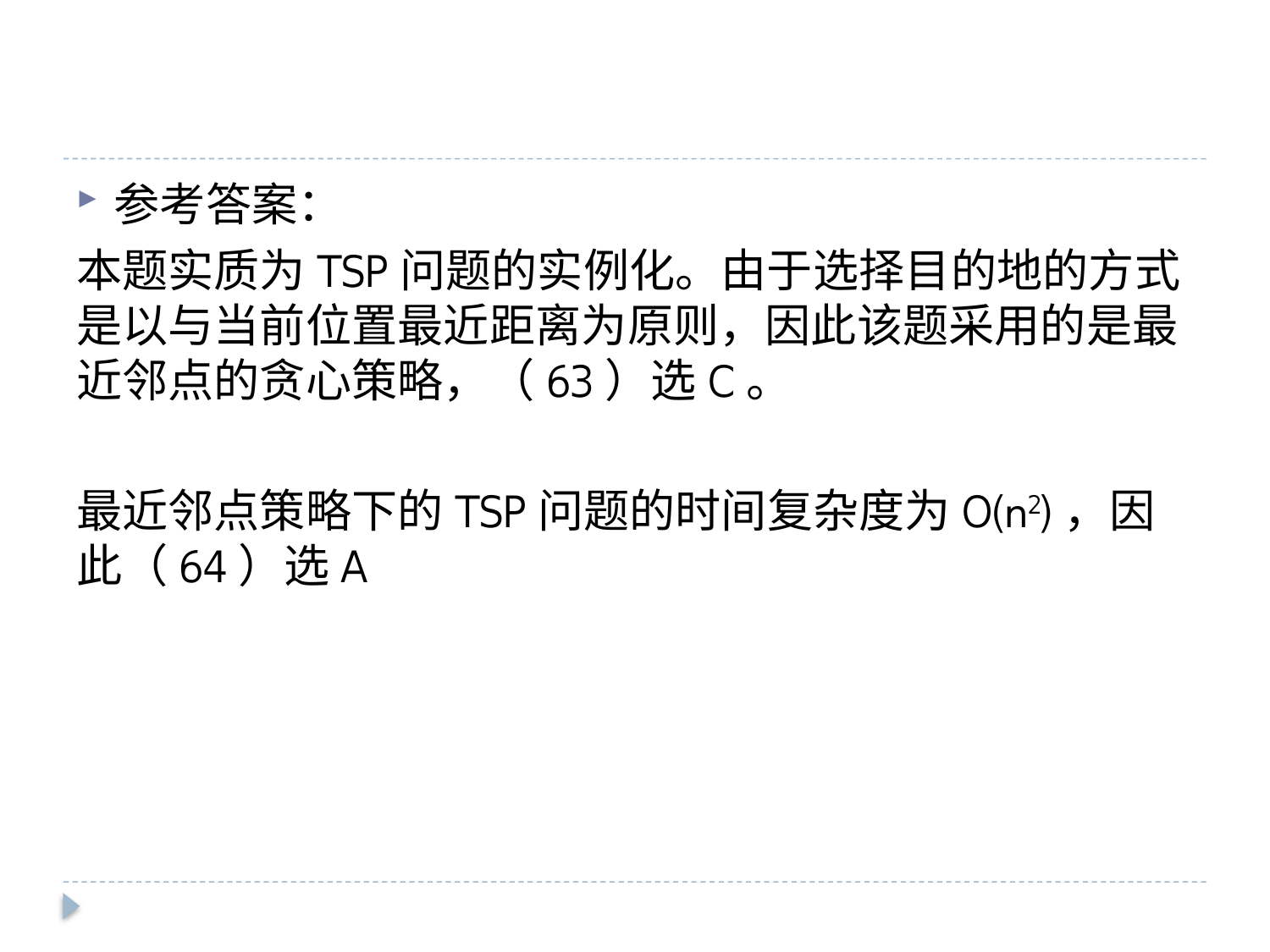

#
参考答案：
本题实质为TSP问题的实例化。由于选择目的地的方式是以与当前位置最近距离为原则，因此该题采用的是最近邻点的贪心策略，（63）选C。

最近邻点策略下的TSP问题的时间复杂度为O(n2)，因此（64）选A